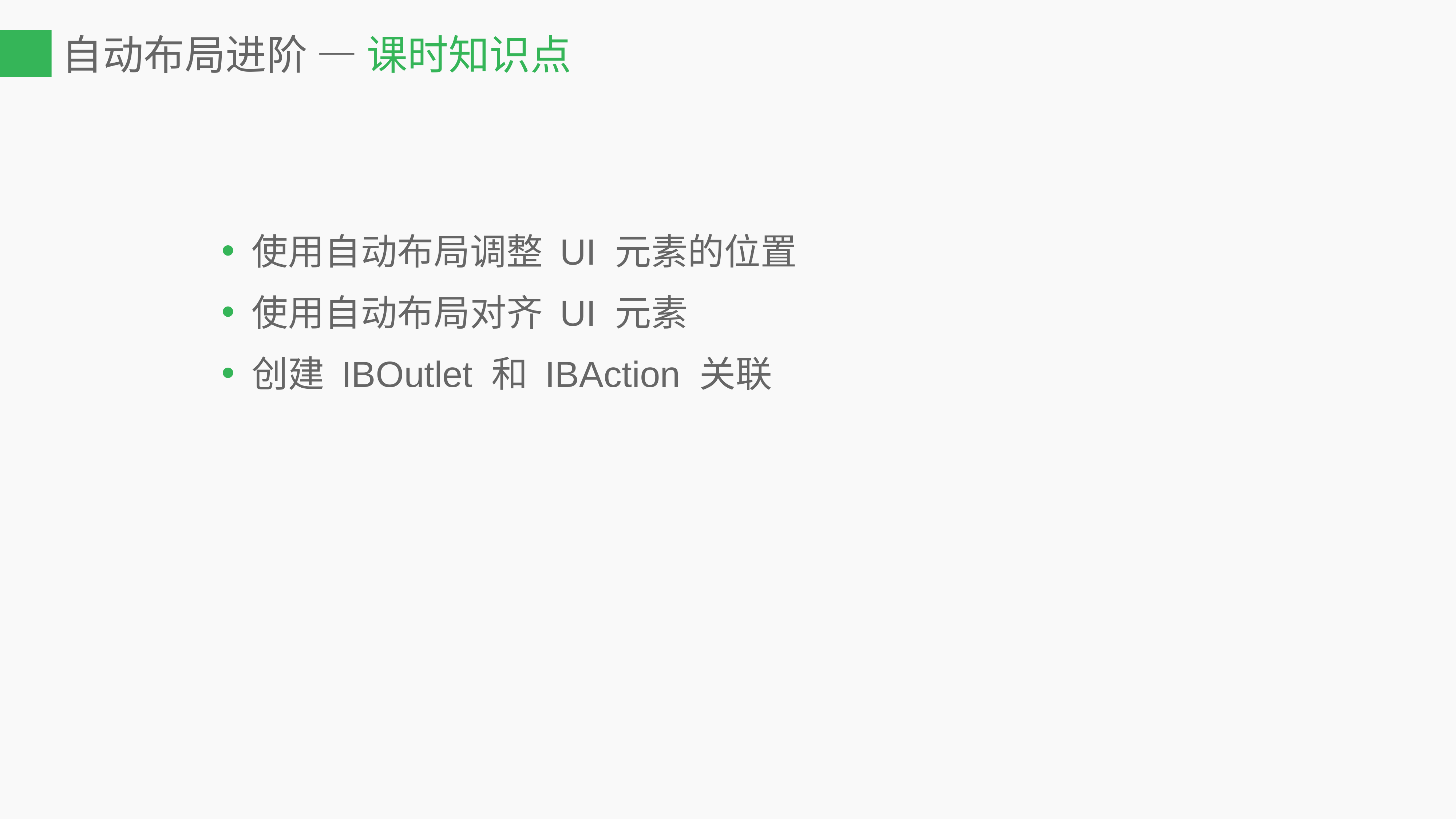

# 自动布局进阶 — 课时知识点
使用自动布局调整 UI 元素的位置
使用自动布局对齐 UI 元素
创建 IBOutlet 和 IBAction 关联